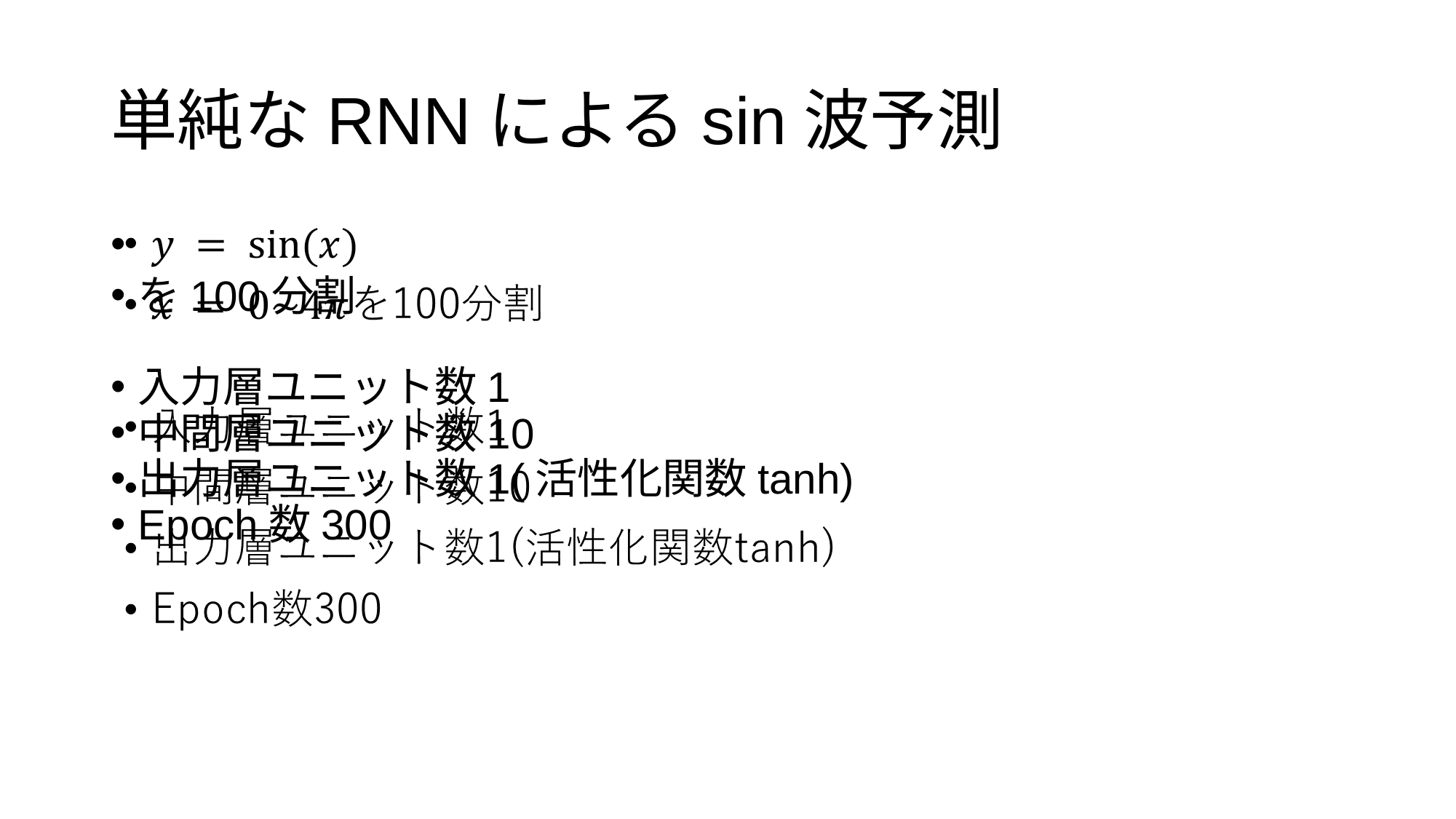

単純なRNNによるsin波予測

を100分割

入力層ユニット数1
中間層ユニット数10
出力層ユニット数1(活性化関数tanh)
Epoch数300